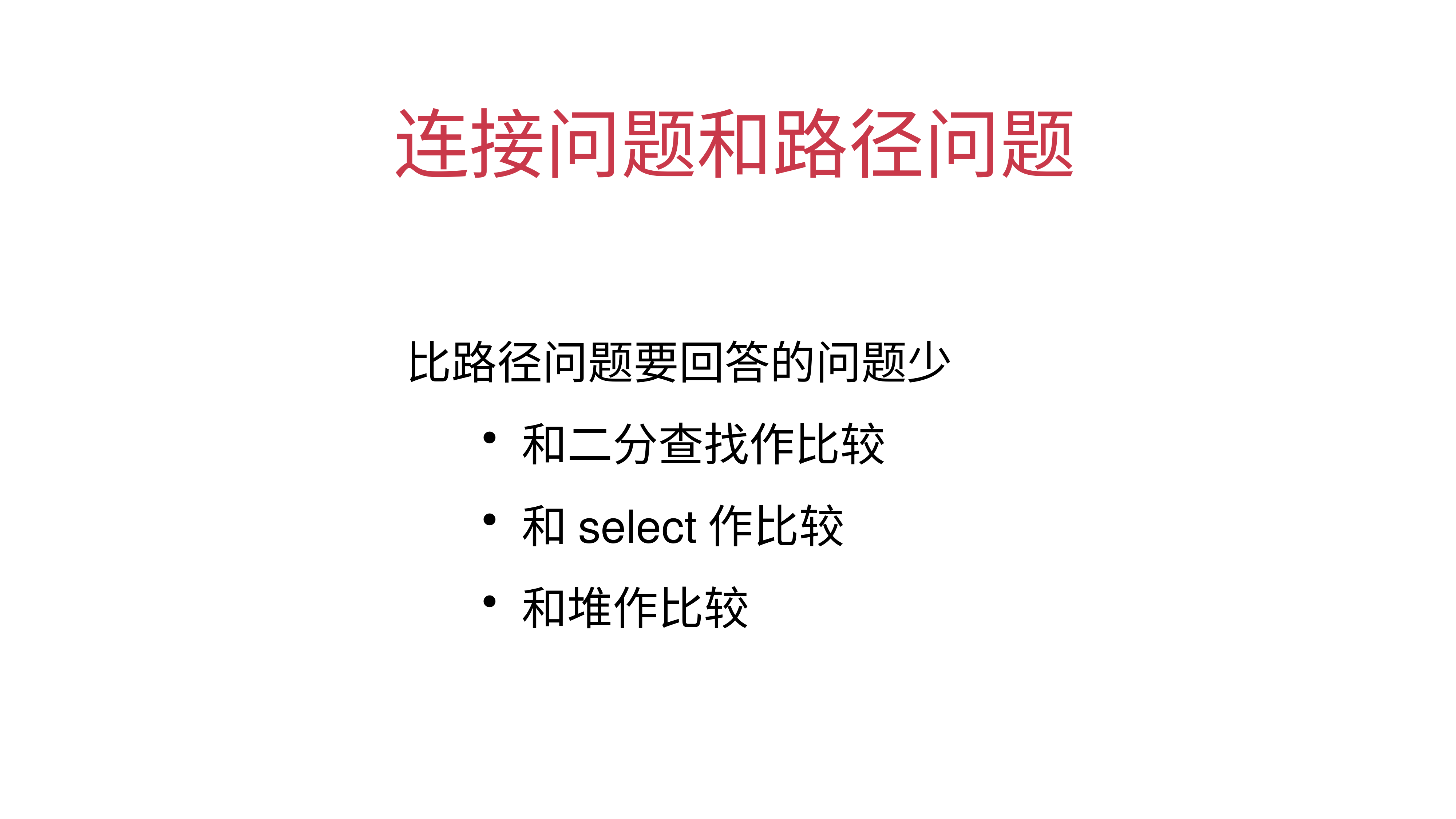

# 连接问题和路径问题
比路径问题要回答的问题少
 和二分查找作比较
 和select作比较
 和堆作比较